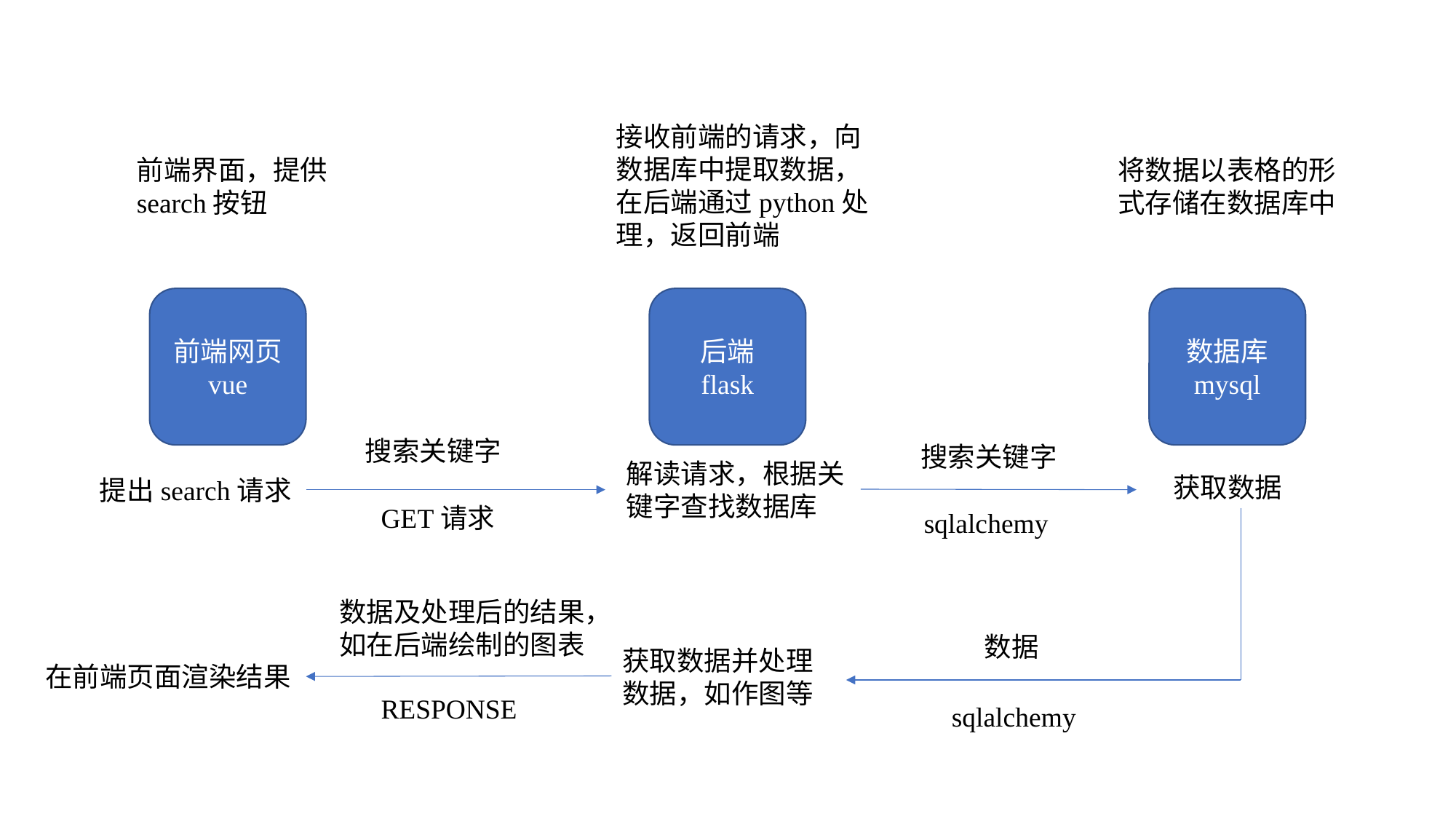

接收前端的请求，向数据库中提取数据，在后端通过python处理，返回前端
前端界面，提供search按钮
将数据以表格的形式存储在数据库中
前端网页
vue
后端
flask
数据库
mysql
搜索关键字
搜索关键字
解读请求，根据关键字查找数据库
获取数据
提出search请求
GET请求
sqlalchemy
数据及处理后的结果，如在后端绘制的图表
数据
获取数据并处理数据，如作图等
在前端页面渲染结果
RESPONSE
sqlalchemy